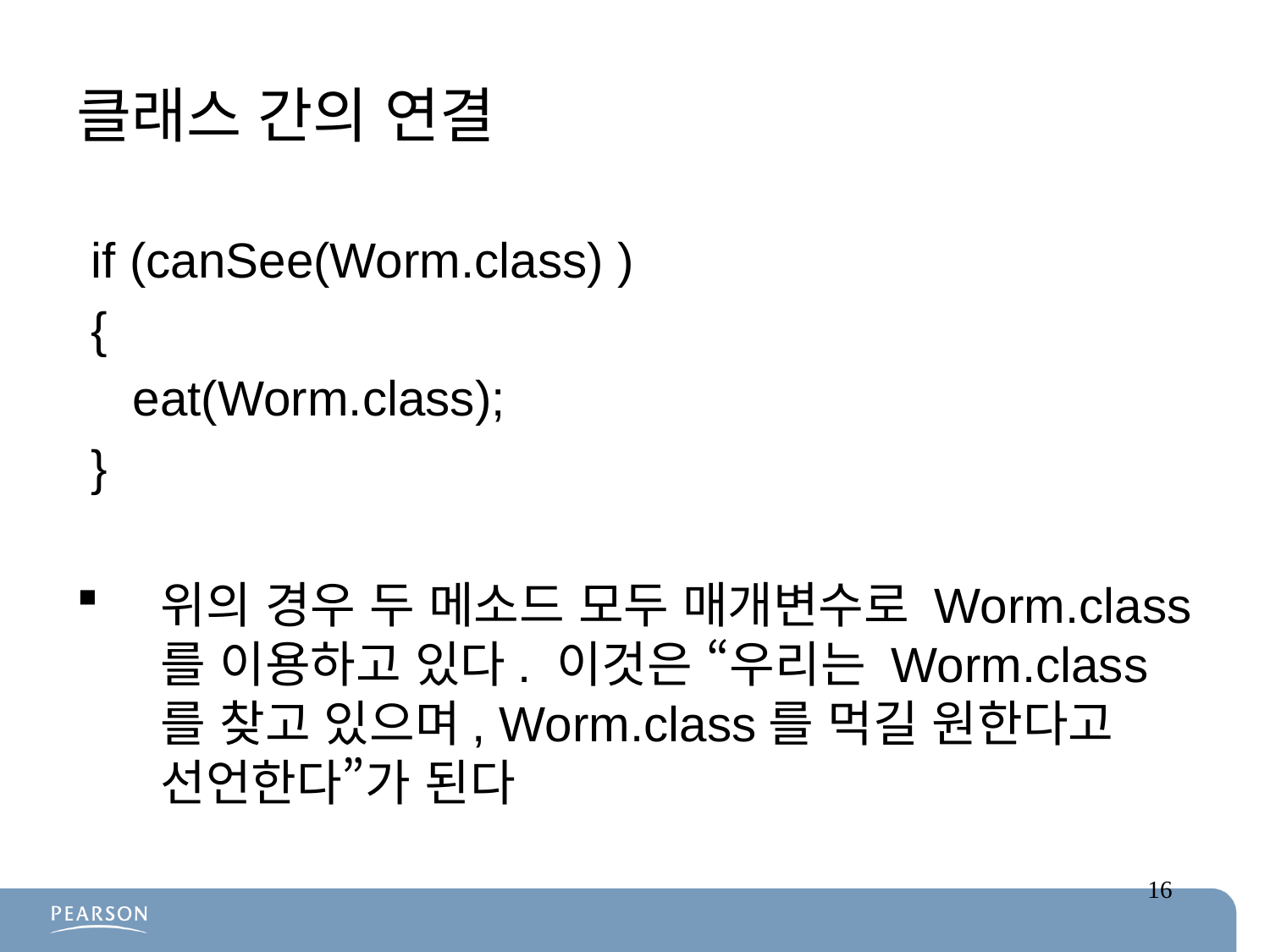

# 클래스 간의 연결
if (canSee(Worm.class) )
{
   eat(Worm.class);
}

위의 경우 두 메소드 모두 매개변수로 Worm.class를 이용하고 있다. 이것은 “우리는 Worm.class를 찾고 있으며, Worm.class를 먹길 원한다고 선언한다”가 된다
16